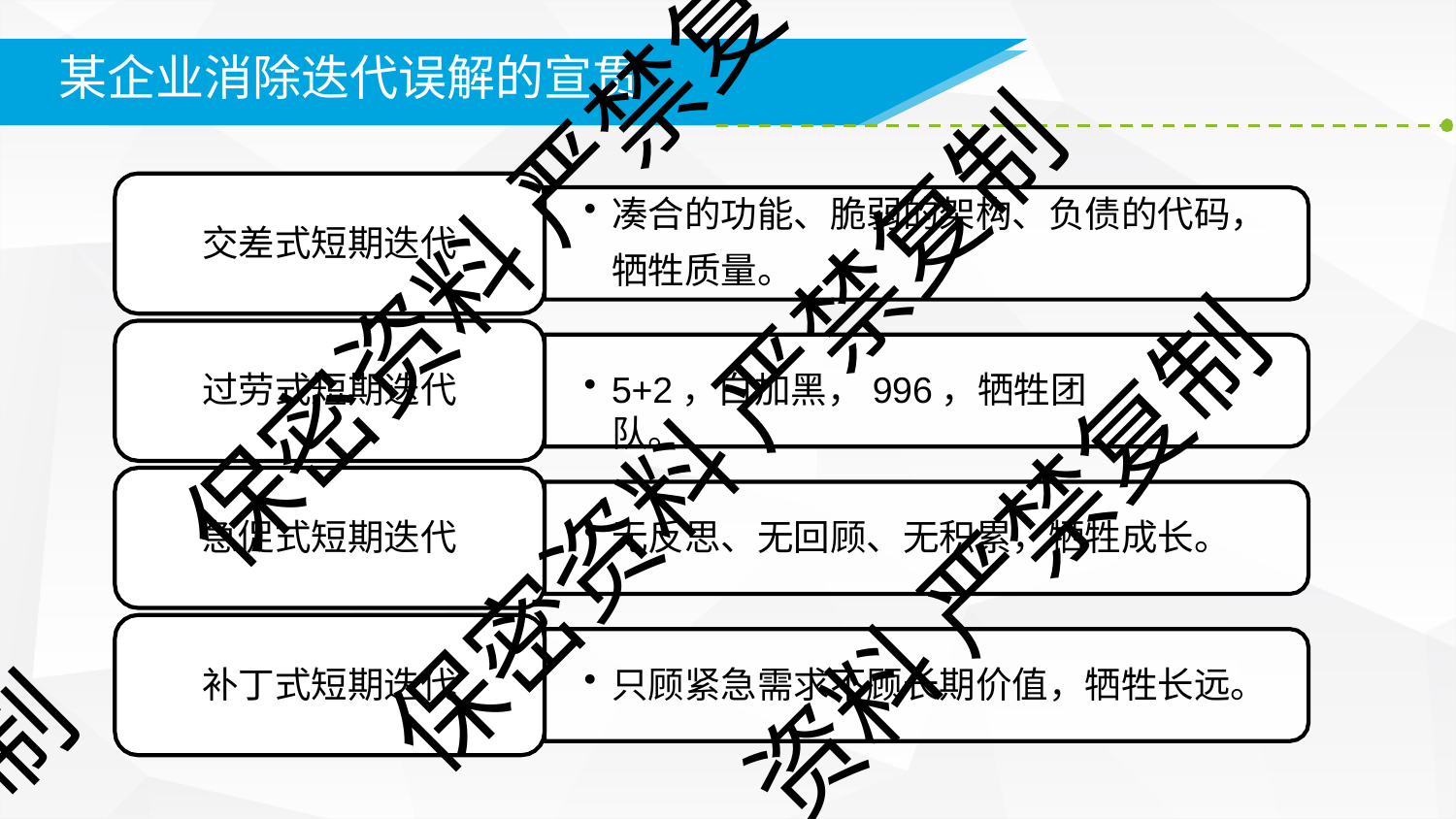

# 某企业消除迭代误解的宣贯

凑合的功能、脆弱的架构、负债的代码， 牺牲质量。

保密资料 严禁复
交差式短期迭代

过劳式短期迭代
5+2，白加黑，996，牺牲团队。
保密资料 严禁复制

资料 严禁复制
急促式短期迭代
无反思、无回顾、无积累，牺牲成长。

补丁式短期迭代
只顾紧急需求不顾长期价值，牺牲长远。
制